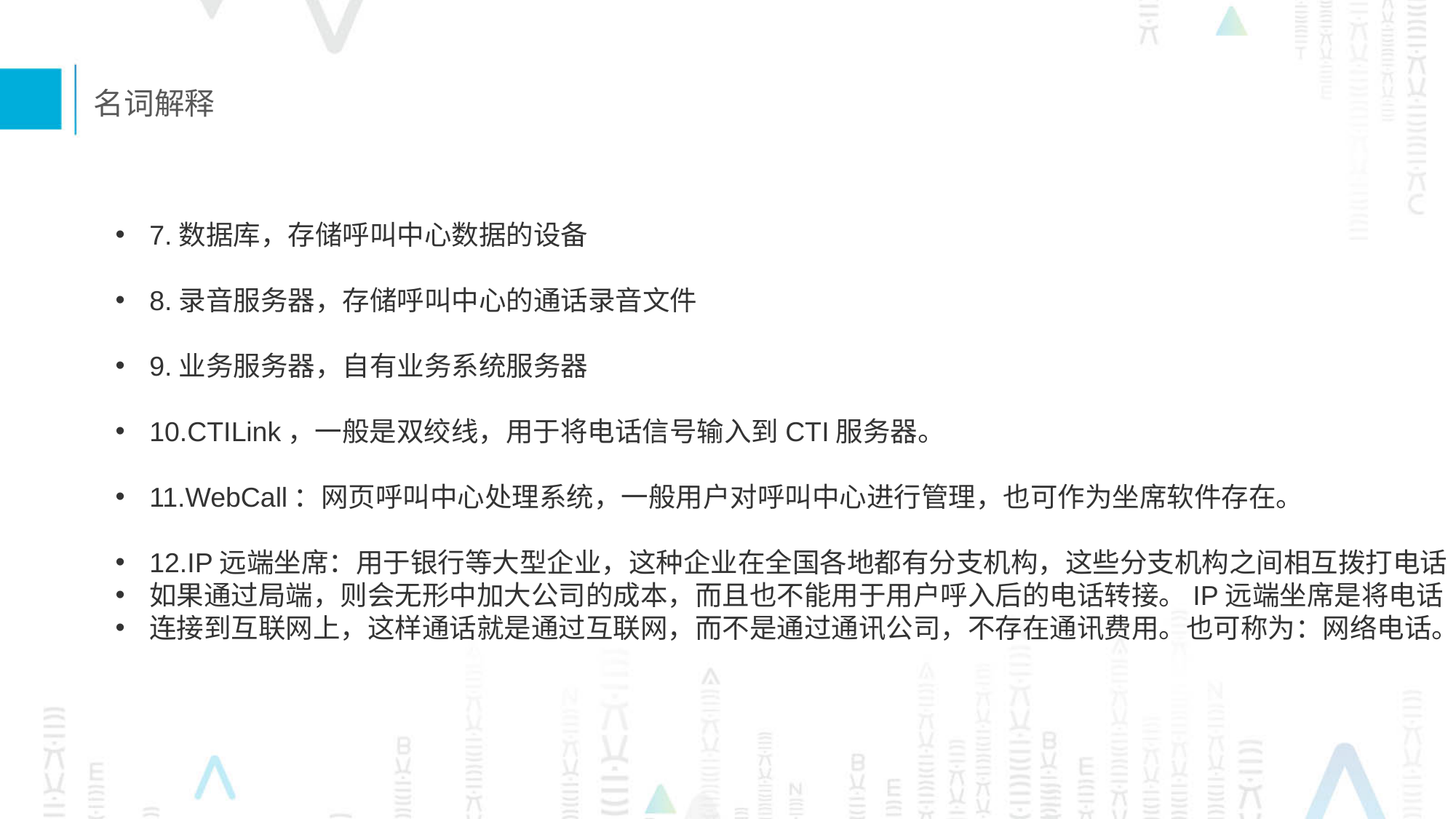

名词解释
7.数据库，存储呼叫中心数据的设备

8.录音服务器，存储呼叫中心的通话录音文件

9.业务服务器，自有业务系统服务器

10.CTILink，一般是双绞线，用于将电话信号输入到CTI服务器。

11.WebCall：网页呼叫中心处理系统，一般用户对呼叫中心进行管理，也可作为坐席软件存在。

12.IP远端坐席：用于银行等大型企业，这种企业在全国各地都有分支机构，这些分支机构之间相互拨打电话
如果通过局端，则会无形中加大公司的成本，而且也不能用于用户呼入后的电话转接。IP远端坐席是将电话
连接到互联网上，这样通话就是通过互联网，而不是通过通讯公司，不存在通讯费用。也可称为：网络电话。